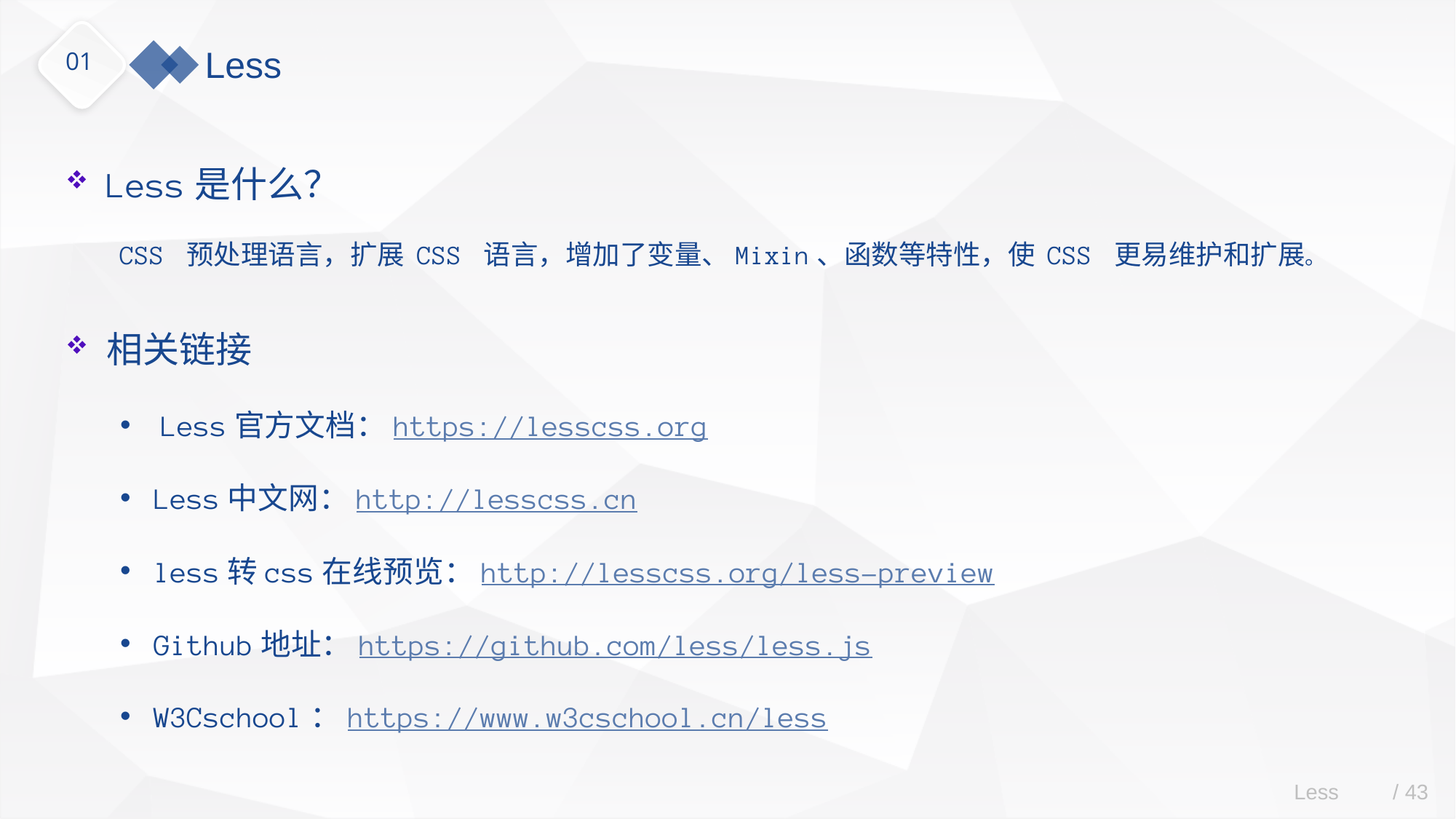

Less
01

Less是什么？
CSS 预处理语言，扩展 CSS 语言，增加了变量、Mixin、函数等特性，使 CSS 更易维护和扩展。
相关链接
Less官方文档：https://lesscss.org
Less中文网：http://lesscss.cn
less转css在线预览：http://lesscss.org/less-preview
Github地址：https://github.com/less/less.js
W3Cschool：https://www.w3cschool.cn/less
4